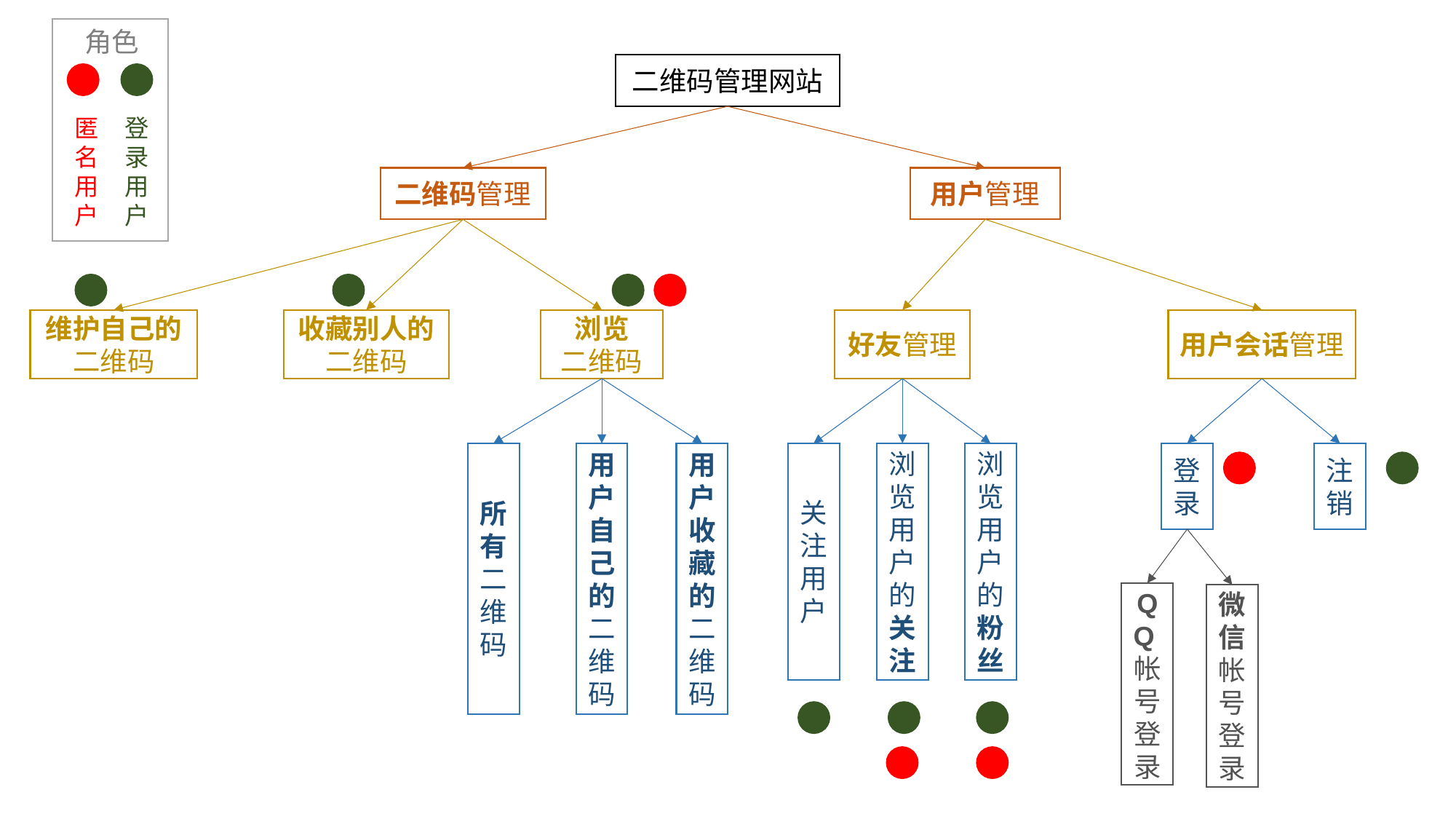

角色
二维码管理网站

匿名用户
登录用户
二维码管理
用户管理

维护自己的
二维码
收藏别人的
二维码
浏览
二维码
好友管理
用户会话管理
所有二维码
用户自己的二维码
用户收藏的二维码
关注用户
浏览用户的关注
浏览用户的粉丝
登录
注销

QQ帐号
登录
微信帐号登录